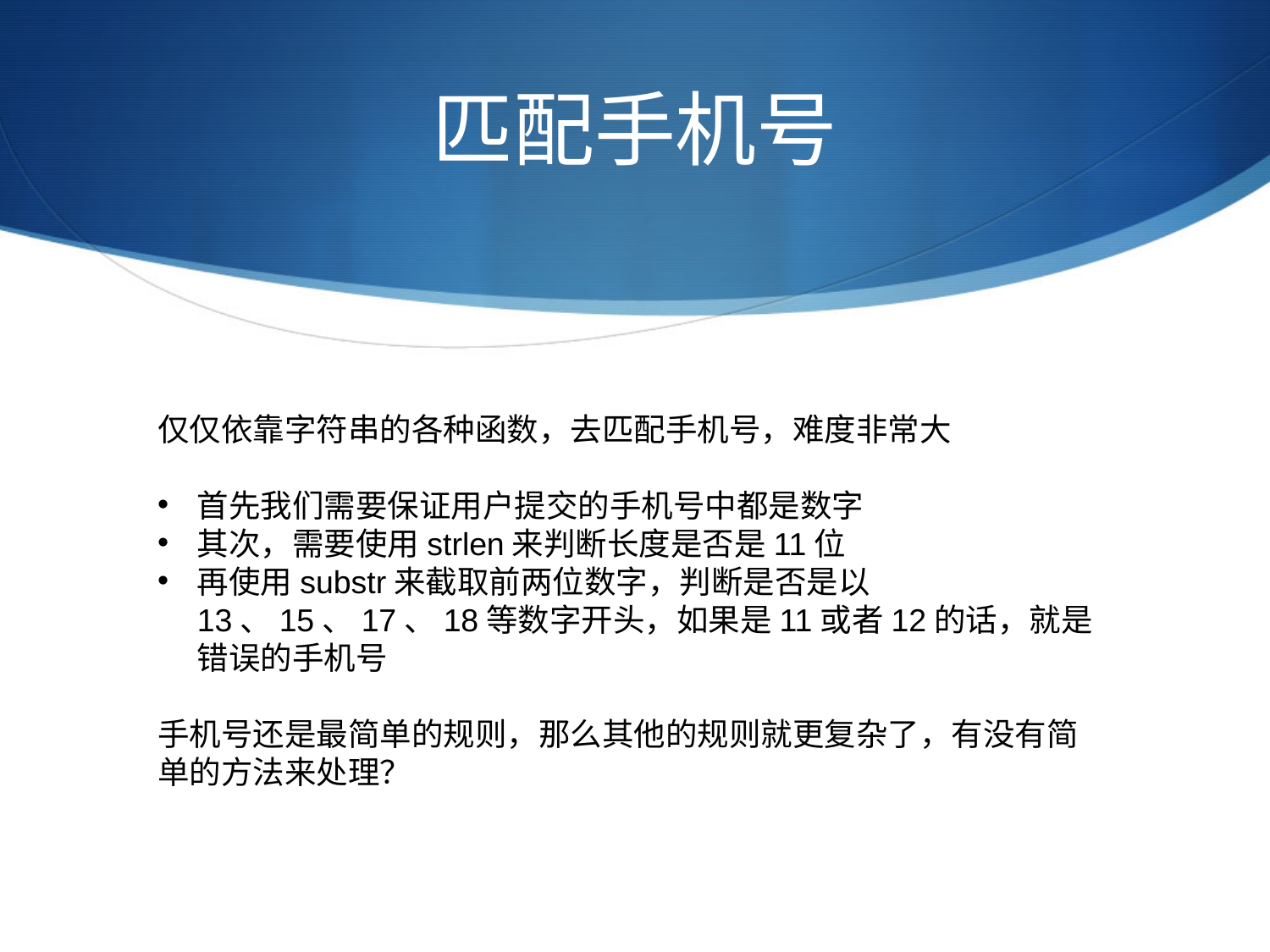

# 匹配手机号
仅仅依靠字符串的各种函数，去匹配手机号，难度非常大

首先我们需要保证用户提交的手机号中都是数字
其次，需要使用strlen来判断长度是否是11位
再使用substr来截取前两位数字，判断是否是以13、15、17、18等数字开头，如果是11或者12的话，就是错误的手机号

手机号还是最简单的规则，那么其他的规则就更复杂了，有没有简单的方法来处理？